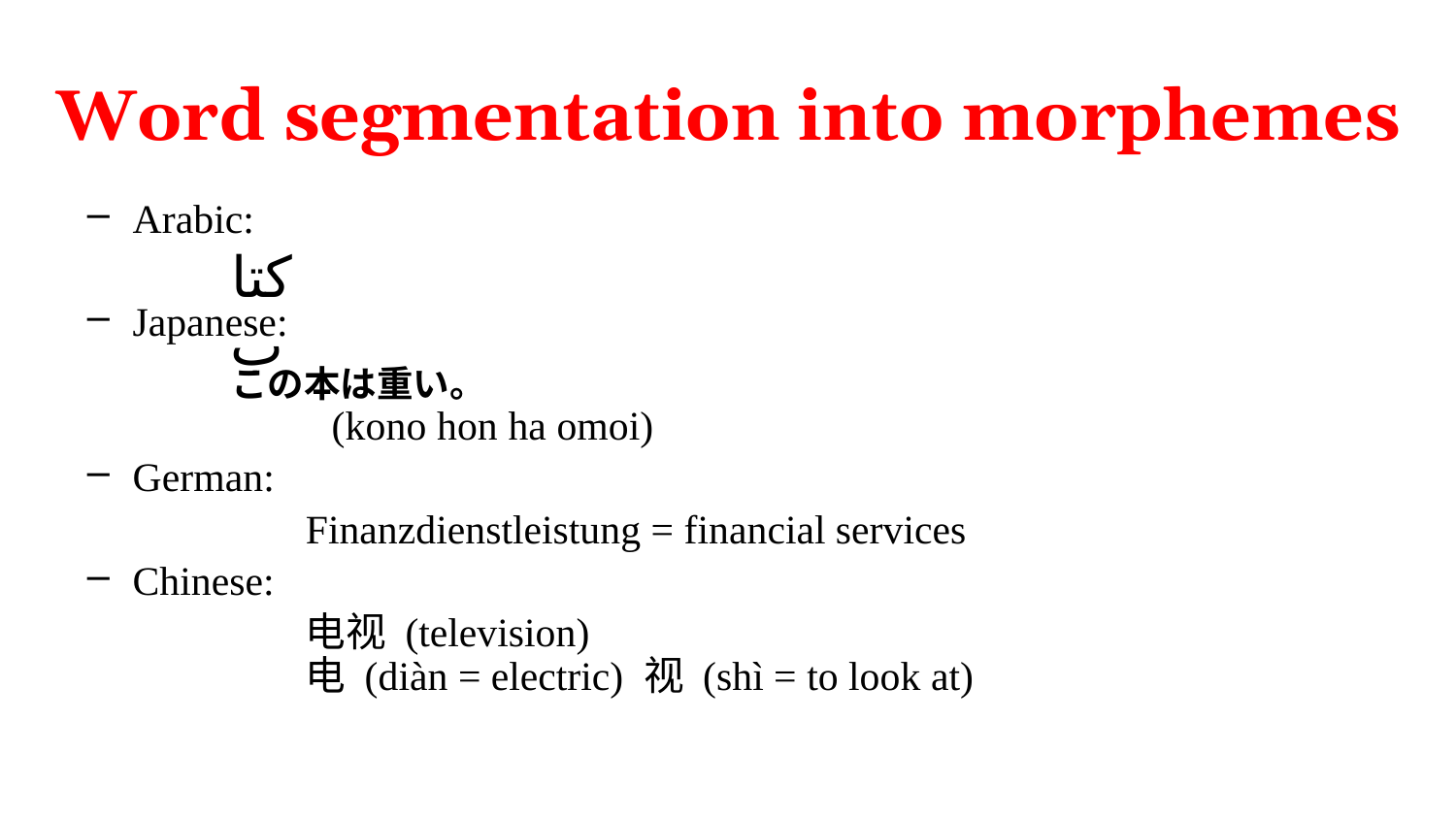

# Word segmentation into morphemes
Arabic:

Japanese:

                        (kono hon ha omoi)
German:
	Finanzdienstleistung = financial services
Chinese:
	电视 (television)
	电 (diàn = electric) 视 (shì = to look at)

كتاب
この本は重い。